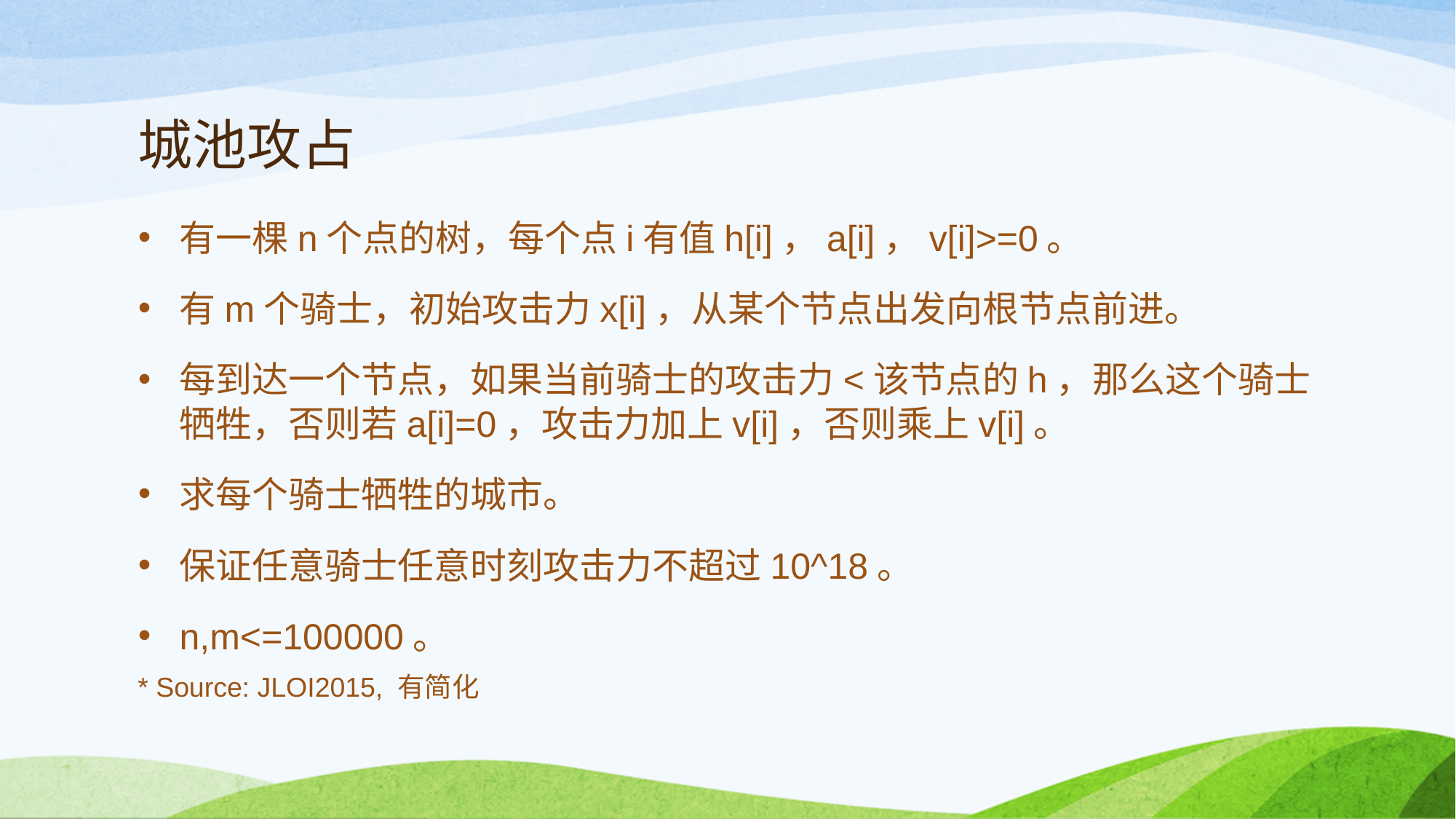

# 城池攻占
有一棵n个点的树，每个点i有值h[i]，a[i]，v[i]>=0。
有m个骑士，初始攻击力x[i]，从某个节点出发向根节点前进。
每到达一个节点，如果当前骑士的攻击力<该节点的h，那么这个骑士牺牲，否则若a[i]=0，攻击力加上v[i]，否则乘上v[i]。
求每个骑士牺牲的城市。
保证任意骑士任意时刻攻击力不超过10^18。
n,m<=100000。
* Source: JLOI2015, 有简化